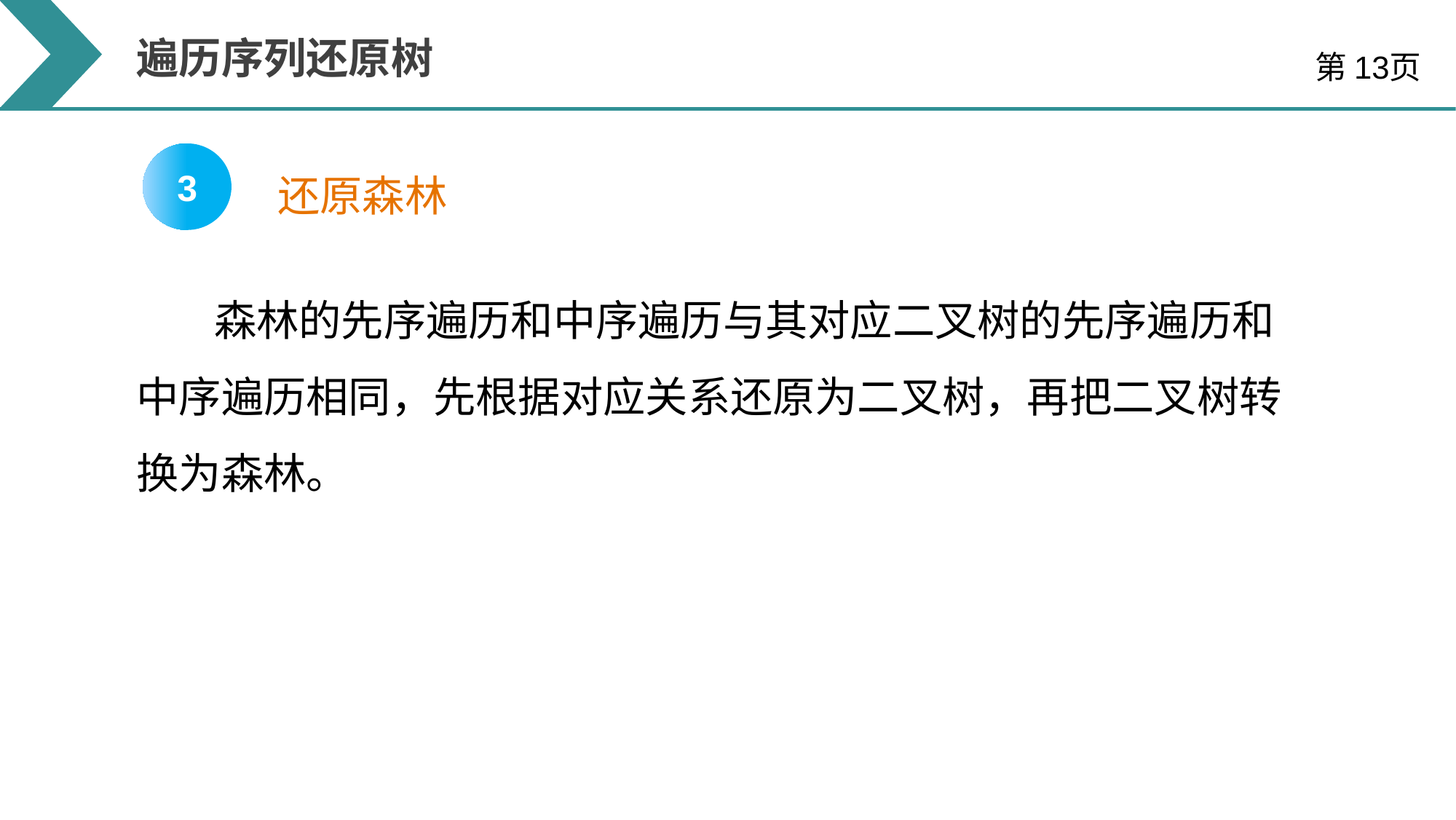

遍历序列还原树
第13页
还原森林
3
森林的先序遍历和中序遍历与其对应二叉树的先序遍历和中序遍历相同，先根据对应关系还原为二叉树，再把二叉树转换为森林。